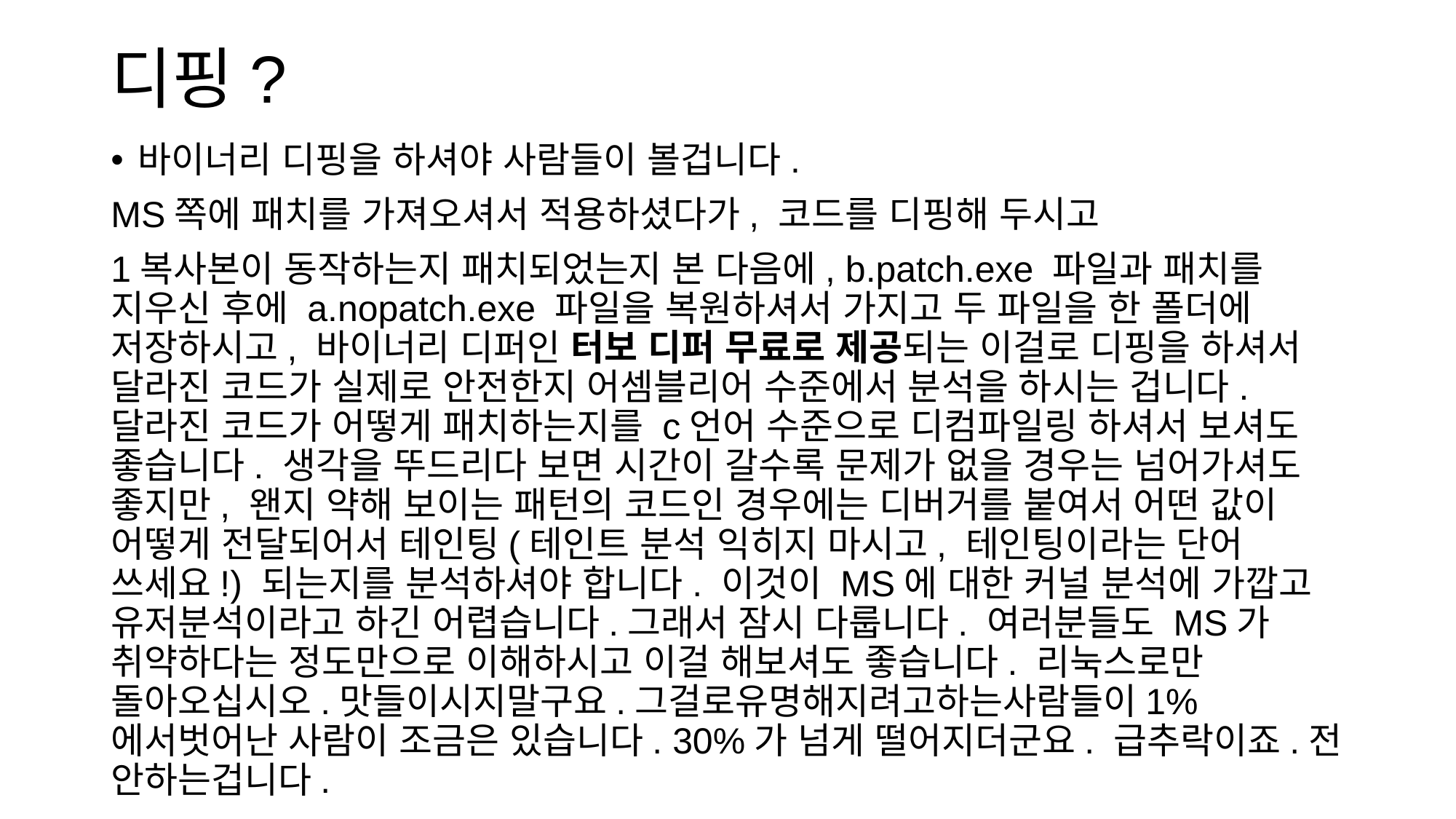

# 디핑?
바이너리 디핑을 하셔야 사람들이 볼겁니다.
MS쪽에 패치를 가져오셔서 적용하셨다가, 코드를 디핑해 두시고
1복사본이 동작하는지 패치되었는지 본 다음에, b.patch.exe 파일과 패치를 지우신 후에 a.nopatch.exe 파일을 복원하셔서 가지고 두 파일을 한 폴더에 저장하시고, 바이너리 디퍼인 터보 디퍼 무료로 제공되는 이걸로 디핑을 하셔서 달라진 코드가 실제로 안전한지 어셈블리어 수준에서 분석을 하시는 겁니다. 달라진 코드가 어떻게 패치하는지를 c언어 수준으로 디컴파일링 하셔서 보셔도 좋습니다. 생각을 뚜드리다 보면 시간이 갈수록 문제가 없을 경우는 넘어가셔도 좋지만, 왠지 약해 보이는 패턴의 코드인 경우에는 디버거를 붙여서 어떤 값이 어떻게 전달되어서 테인팅(테인트 분석 익히지 마시고, 테인팅이라는 단어 쓰세요!) 되는지를 분석하셔야 합니다. 이것이 MS에 대한 커널 분석에 가깝고 유저분석이라고 하긴 어렵습니다.그래서 잠시 다룹니다. 여러분들도 MS가 취약하다는 정도만으로 이해하시고 이걸 해보셔도 좋습니다. 리눅스로만 돌아오십시오.맛들이시지말구요.그걸로유명해지려고하는사람들이1%에서벗어난 사람이 조금은 있습니다. 30%가 넘게 떨어지더군요. 급추락이죠.전 안하는겁니다.